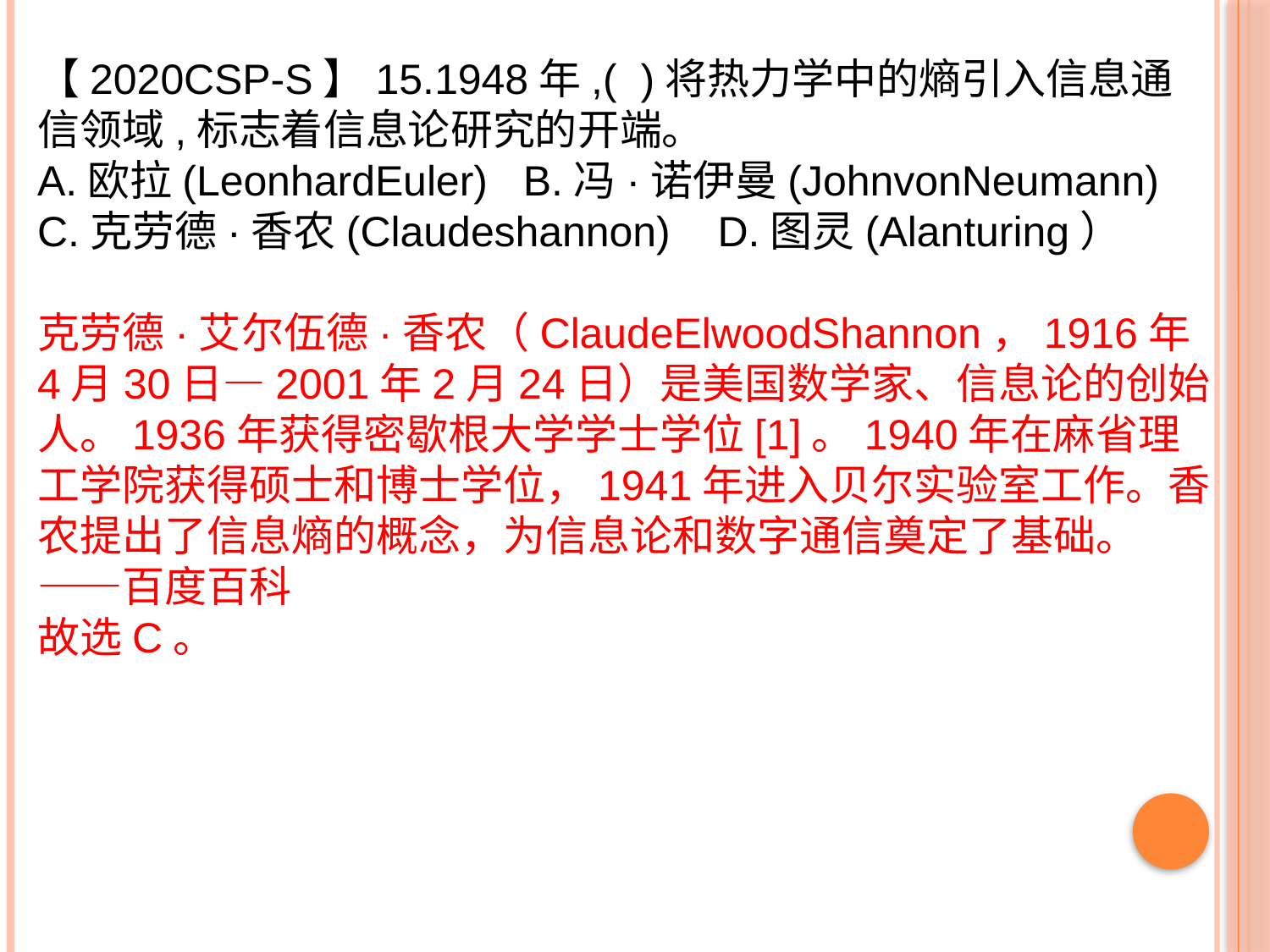

【2020CSP-S】15.1948年,(  )将热力学中的熵引入信息通信领域,标志着信息论研究的开端。
A.欧拉(LeonhardEuler)   B.冯·诺伊曼(JohnvonNeumann)
C.克劳德·香农(Claudeshannon)    D.图灵(Alanturing）

克劳德·艾尔伍德·香农（ClaudeElwoodShannon，1916年4月30日—2001年2月24日）是美国数学家、信息论的创始人。1936年获得密歇根大学学士学位[1]。1940年在麻省理工学院获得硕士和博士学位，1941年进入贝尔实验室工作。香农提出了信息熵的概念，为信息论和数字通信奠定了基础。——百度百科
故选C。